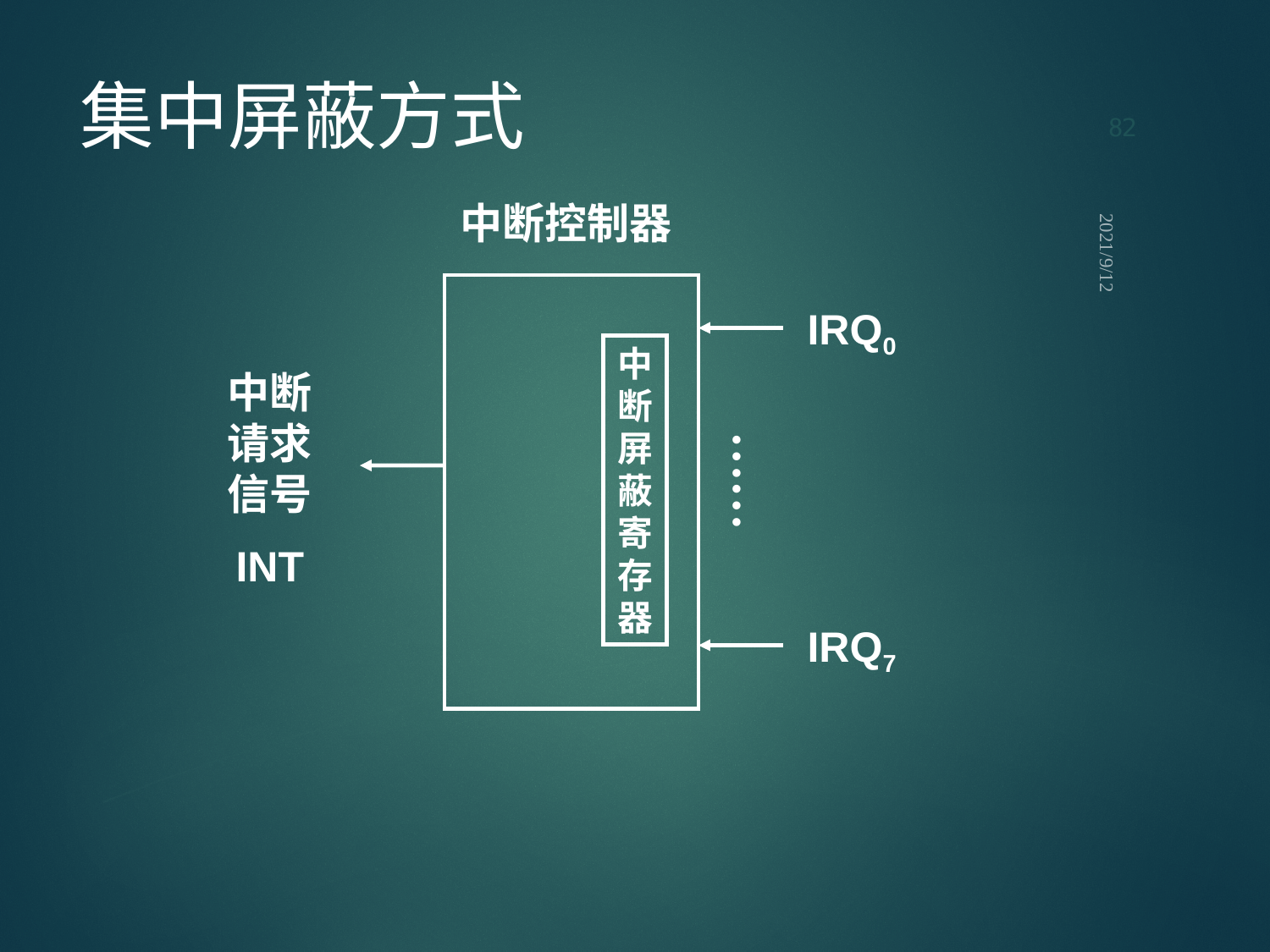

82
# 集中屏蔽方式
中断控制器

IRQ0

中断屏蔽寄存器
中断请求信号
INT
……

IRQ7

2021/9/12